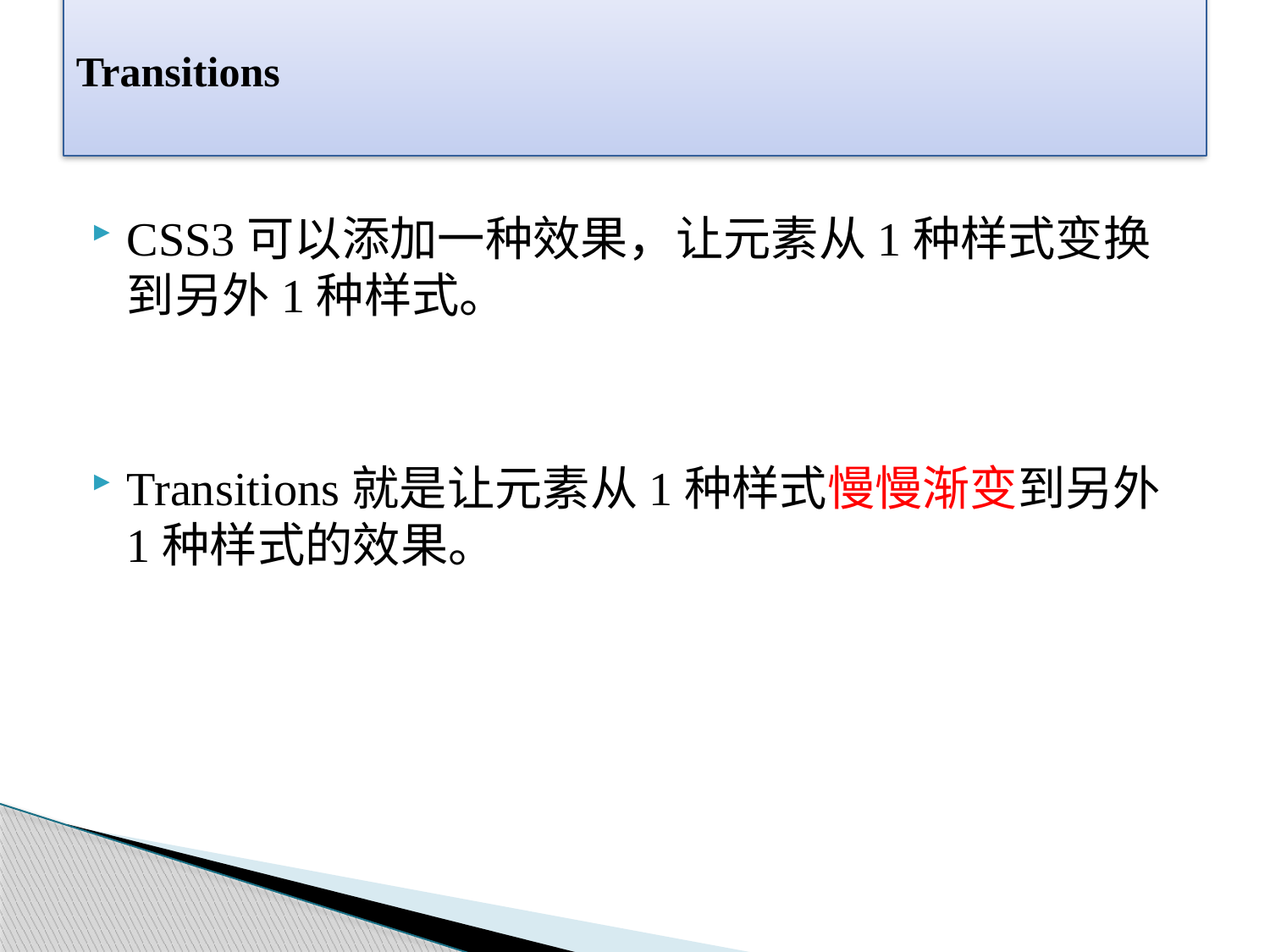

# Transitions

CSS3可以添加一种效果，让元素从1种样式变换到另外1种样式。

Transitions就是让元素从1种样式慢慢渐变到另外1种样式的效果。